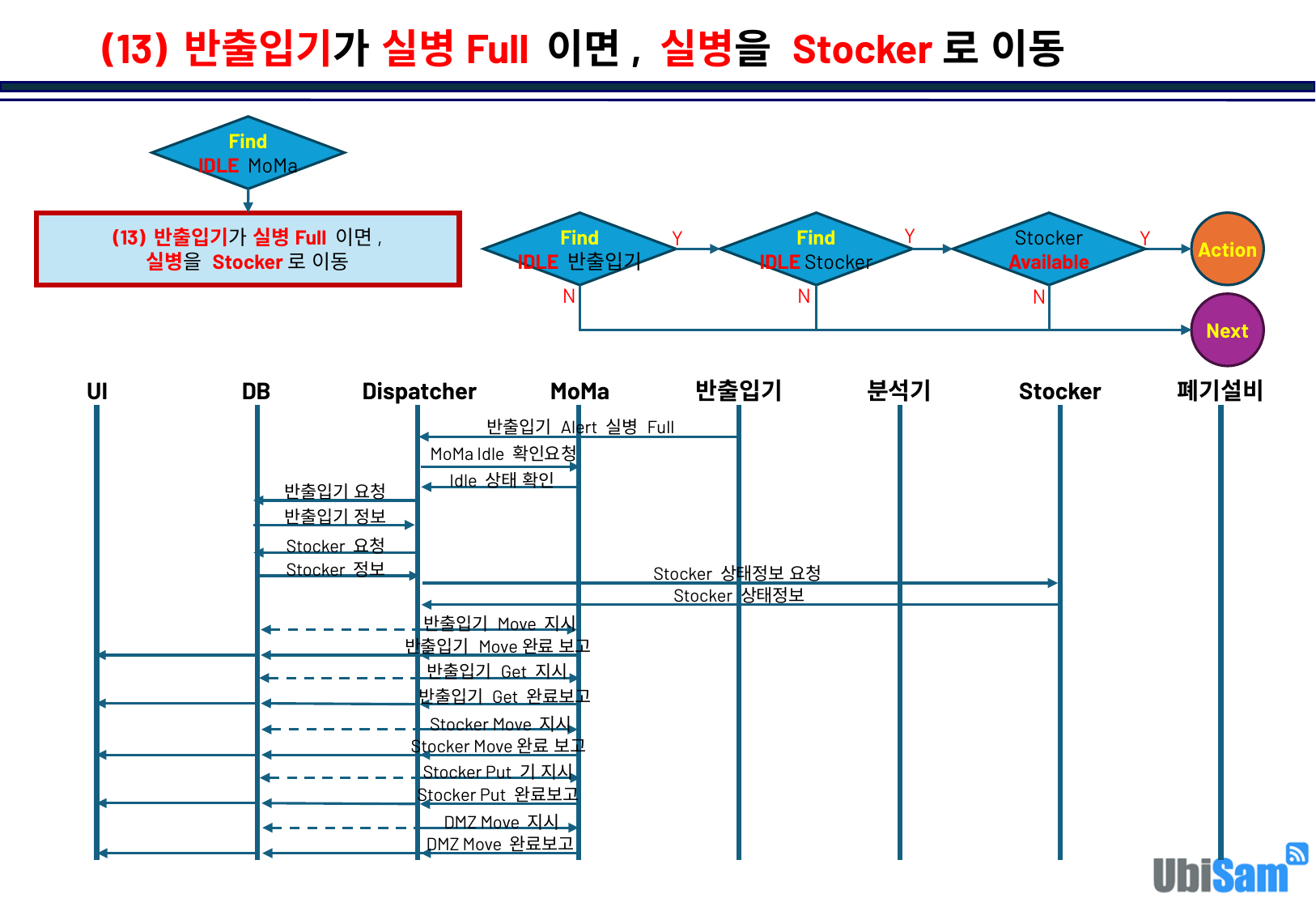

# (13) 반출입기가 실병Full 이면, 실병을 Stocker로 이동
Find
IDLE  MoMa
Action
(13) 반출입기가 실병Full 이면,
실병을 Stocker로 이동
Find
IDLE 반출입기
Find
IDLE Stocker
Stocker
Available
Y
Y
Y
N
N
N
Next
UI
DB
Dispatcher
MoMa
반출입기
분석기
Stocker
폐기설비
반출입기 Alert 실병 Full
MoMa Idle 확인요청
Idle 상태 확인
반출입기 요청
반출입기 정보
Stocker 요청
Stocker 정보
Stocker 상태정보 요청
Stocker 상태정보
반출입기 Move 지시
반출입기 Move완료 보고
반출입기 Get 지시
반출입기 Get 완료보고
Stocker Move 지시
Stocker Move완료 보고
Stocker Put 기 지시
Stocker Put 완료보고
DMZ Move 지시
DMZ Move 완료보고